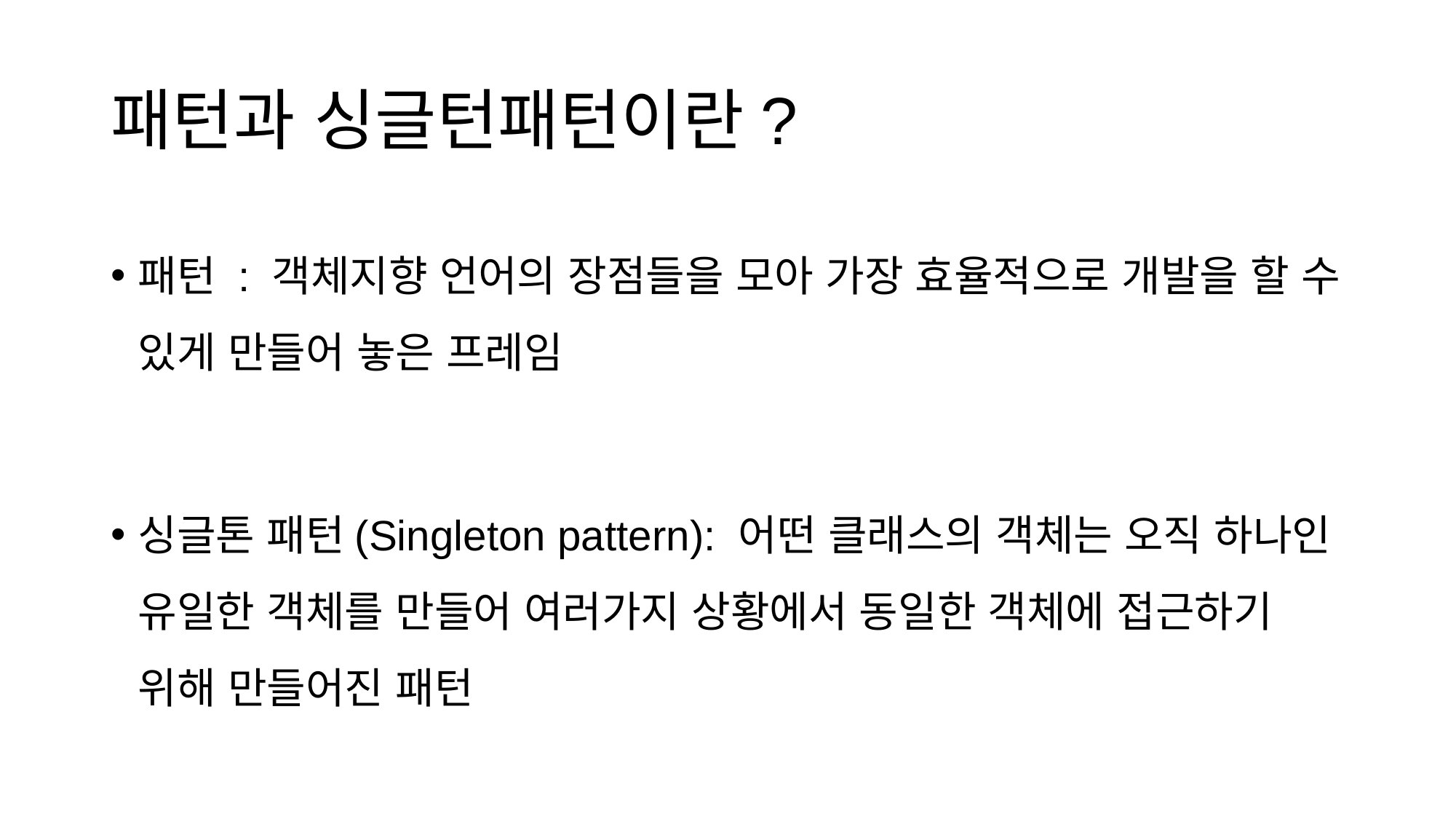

# 패턴과 싱글턴패턴이란?
패턴 : 객체지향 언어의 장점들을 모아 가장 효율적으로 개발을 할 수 있게 만들어 놓은 프레임

싱글톤 패턴(Singleton pattern): 어떤 클래스의 객체는 오직 하나인 유일한 객체를 만들어 여러가지 상황에서 동일한 객체에 접근하기 위해 만들어진 패턴